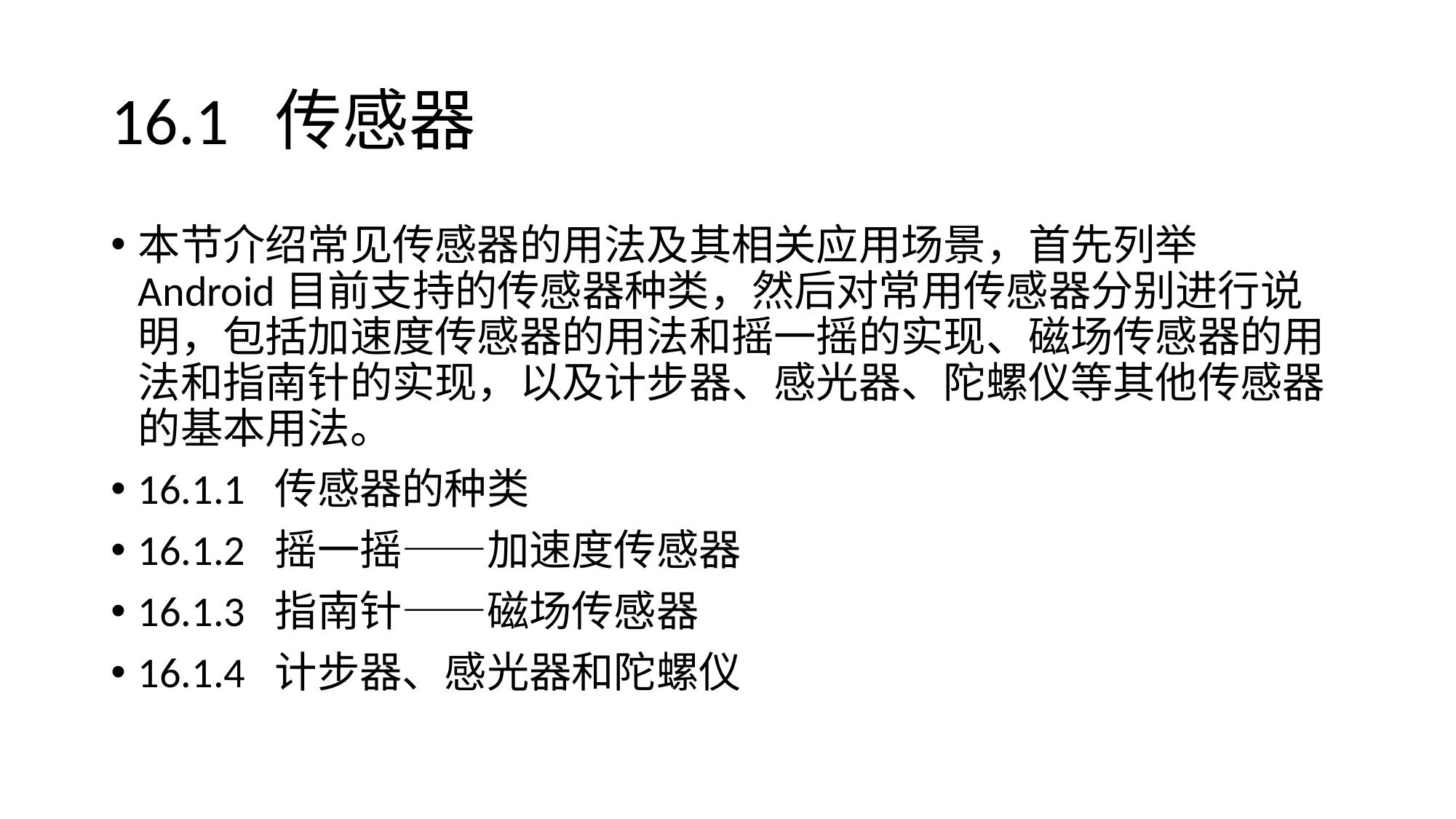

# 16.1  传感器
本节介绍常见传感器的用法及其相关应用场景，首先列举Android目前支持的传感器种类，然后对常用传感器分别进行说明，包括加速度传感器的用法和摇一摇的实现、磁场传感器的用法和指南针的实现，以及计步器、感光器、陀螺仪等其他传感器的基本用法。
16.1.1  传感器的种类
16.1.2  摇一摇——加速度传感器
16.1.3  指南针——磁场传感器
16.1.4  计步器、感光器和陀螺仪